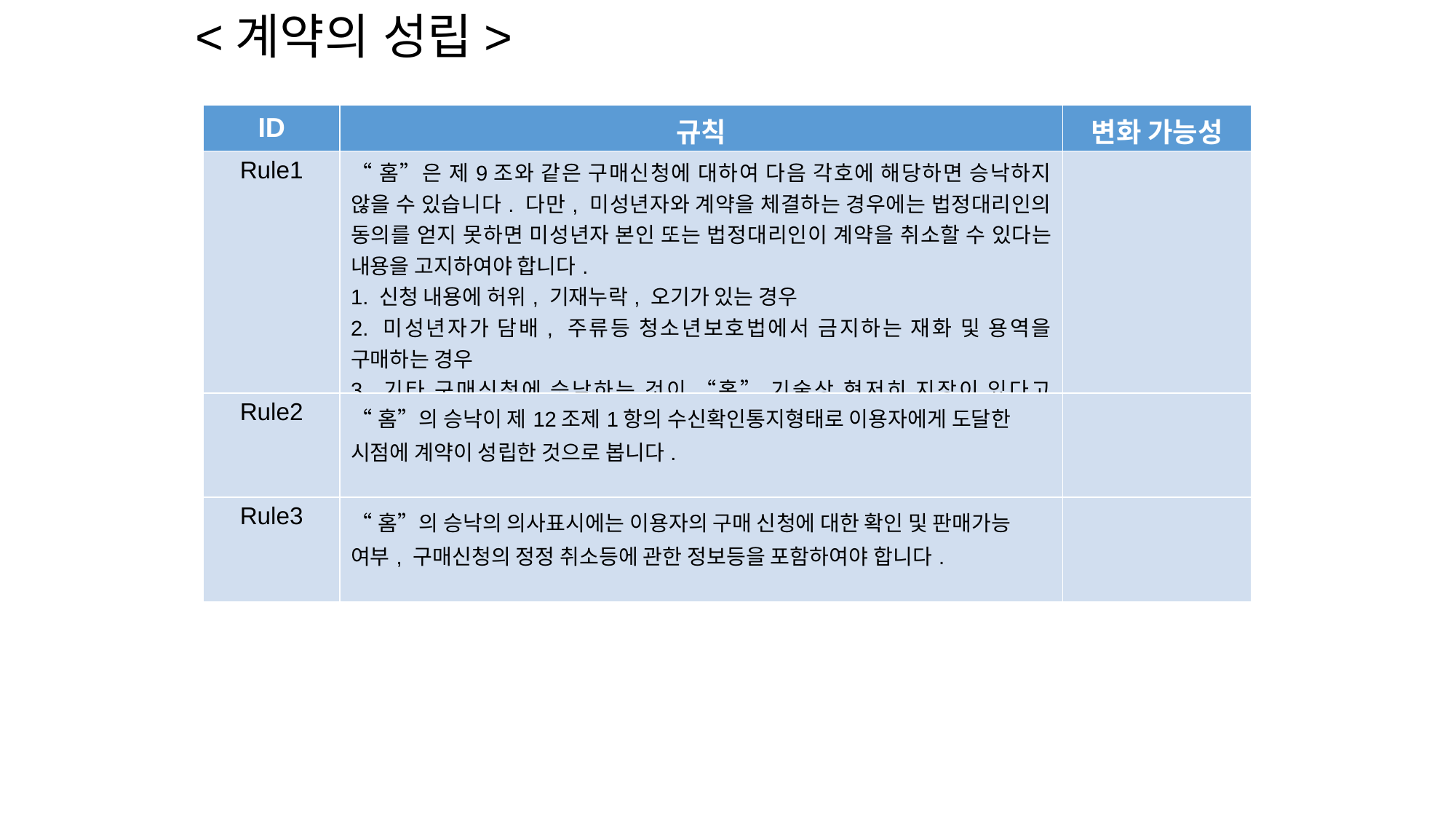

<계약의 성립>
| ID | 규칙 | 변화 가능성 |
| --- | --- | --- |
| Rule1 | “홈”은 제9조와 같은 구매신청에 대하여 다음 각호에 해당하면 승낙하지 않을 수 있습니다. 다만, 미성년자와 계약을 체결하는 경우에는 법정대리인의 동의를 얻지 못하면 미성년자 본인 또는 법정대리인이 계약을 취소할 수 있다는 내용을 고지하여야 합니다. 1. 신청 내용에 허위, 기재누락, 오기가 있는 경우 2. 미성년자가 담배, 주류등 청소년보호법에서 금지하는 재화 및 용역을 구매하는 경우 3. 기타 구매신청에 승낙하는 것이 “홈” 기술상 현저히 지장이 있다고 판단하는 경우 |  |
| Rule2 | “홈”의 승낙이 제12조제1항의 수신확인통지형태로 이용자에게 도달한 시점에 계약이 성립한 것으로 봅니다. |  |
| Rule3 | “홈”의 승낙의 의사표시에는 이용자의 구매 신청에 대한 확인 및 판매가능 여부, 구매신청의 정정 취소등에 관한 정보등을 포함하여야 합니다. |  |